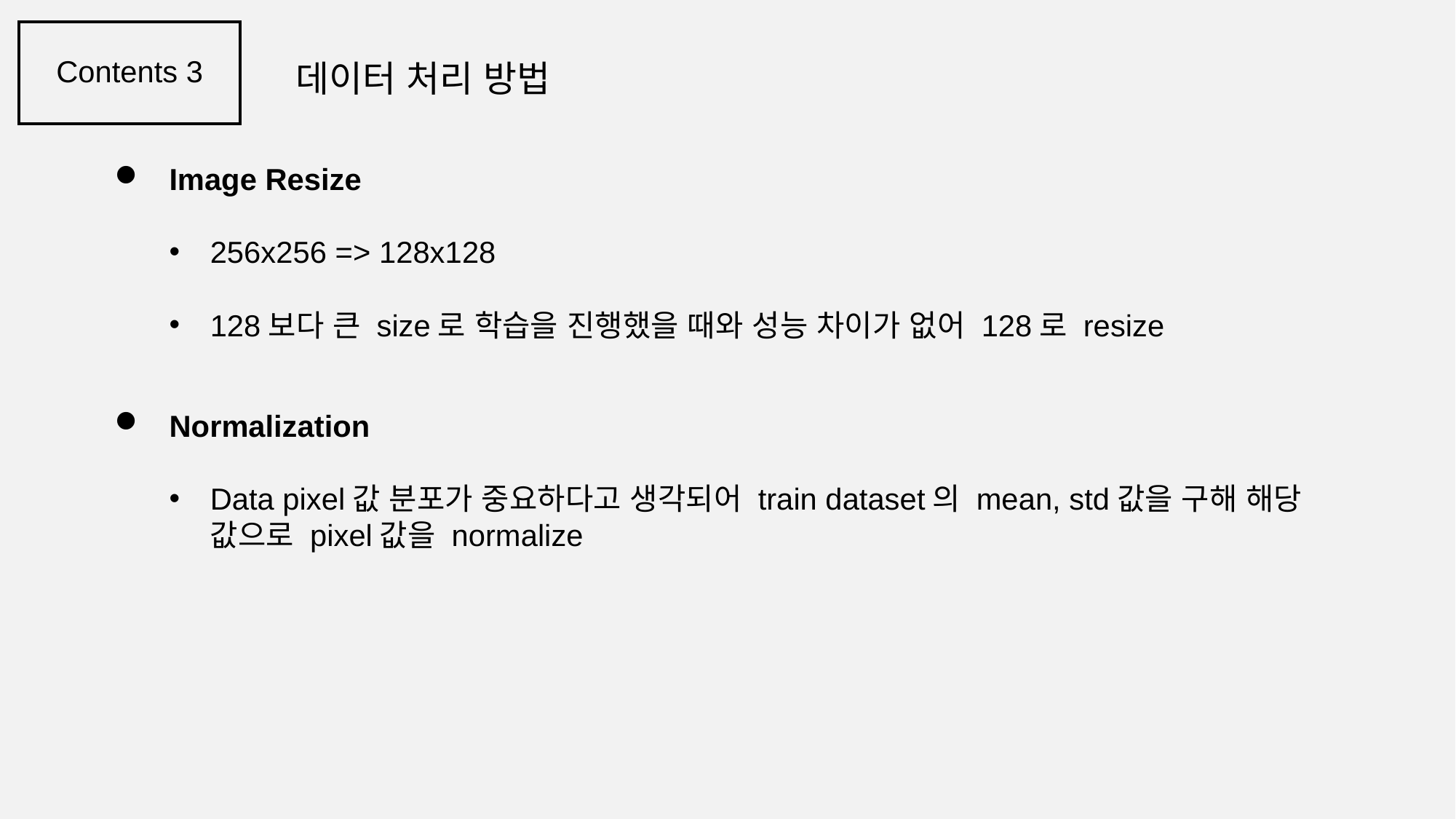

Contents 3
데이터 처리 방법
Image Resize
256x256 => 128x128
128보다 큰 size로 학습을 진행했을 때와 성능 차이가 없어 128로 resize
Normalization
Data pixel값 분포가 중요하다고 생각되어 train dataset의 mean, std값을 구해 해당 값으로 pixel값을 normalize